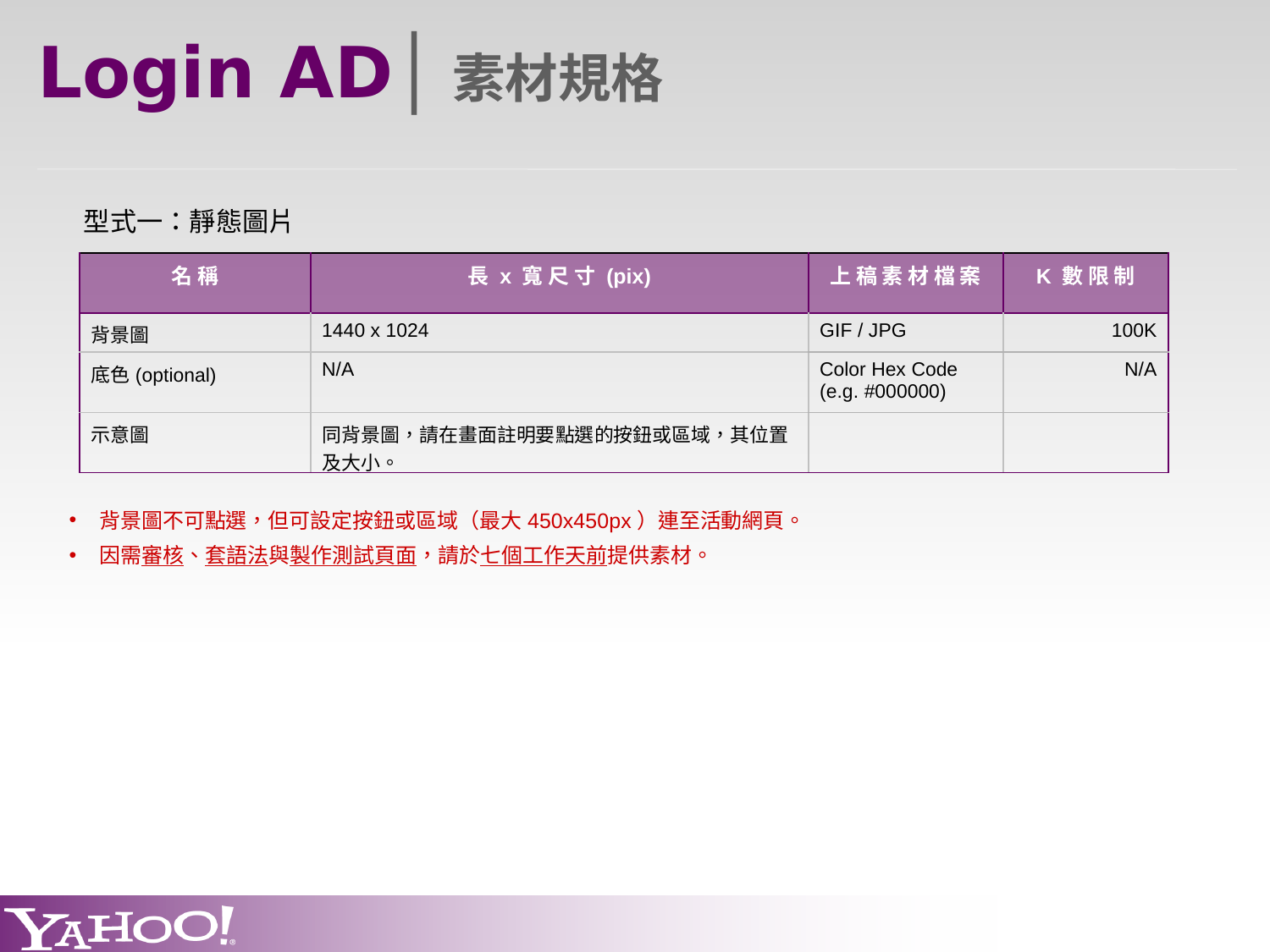

Login AD│素材規格
型式一：靜態圖片
| 名 稱 | 長 x 寬 尺 寸 (pix) | 上 稿 素 材 檔 案 | K 數 限 制 |
| --- | --- | --- | --- |
| 背景圖 | 1440 x 1024 | GIF / JPG | 100K |
| 底色(optional) | N/A | Color Hex Code (e.g. #000000) | N/A |
| 示意圖 | 同背景圖，請在畫面註明要點選的按鈕或區域，其位置及大小。 |  |  |
背景圖不可點選，但可設定按鈕或區域（最大450x450px）連至活動網頁。
因需審核、套語法與製作測試頁面，請於七個工作天前提供素材。